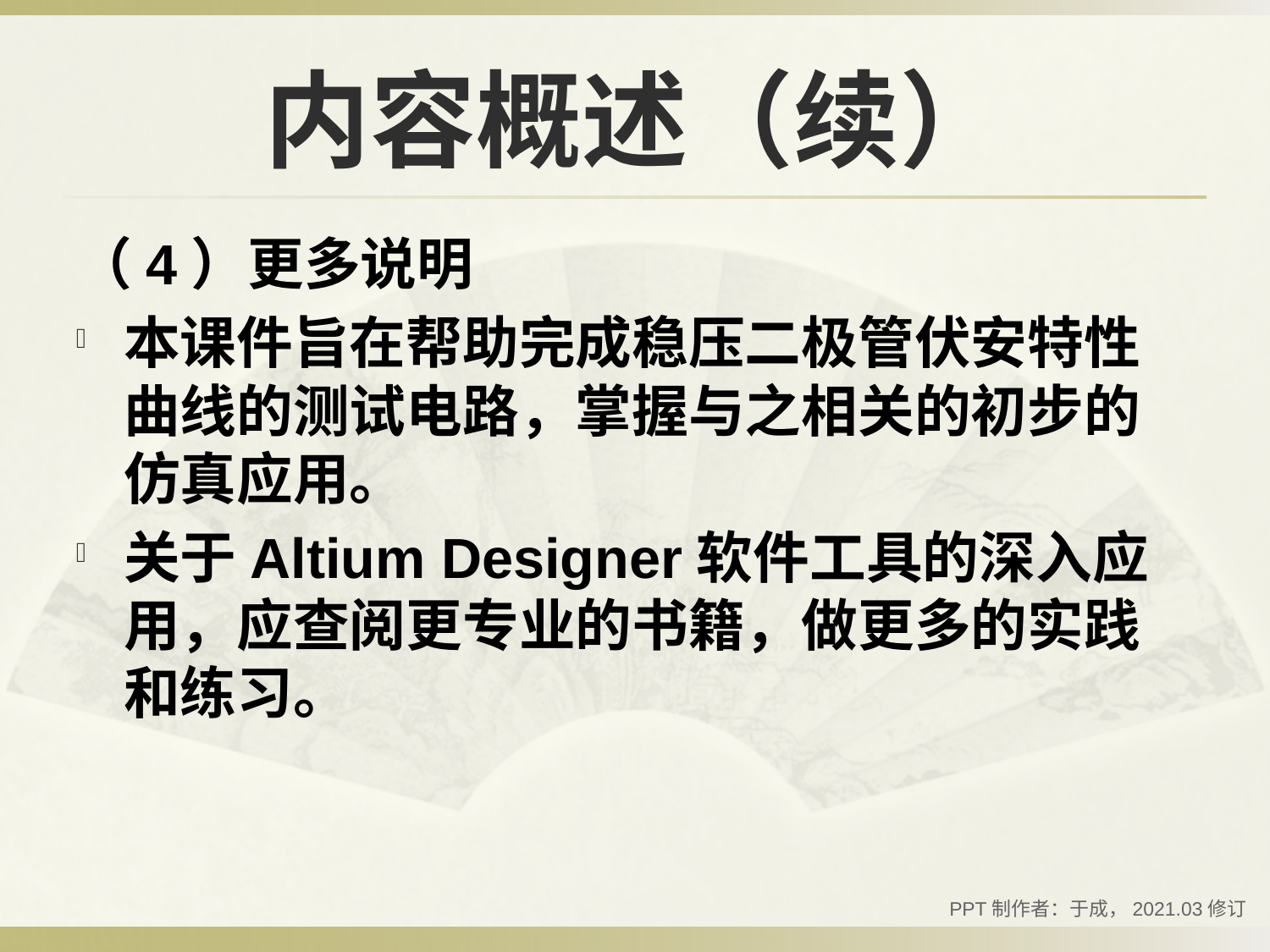

# 内容概述（续）
（4）更多说明
本课件旨在帮助完成稳压二极管伏安特性曲线的测试电路，掌握与之相关的初步的仿真应用。
关于Altium Designer软件工具的深入应用，应查阅更专业的书籍，做更多的实践和练习。
PPT制作者：于成，2021.03修订